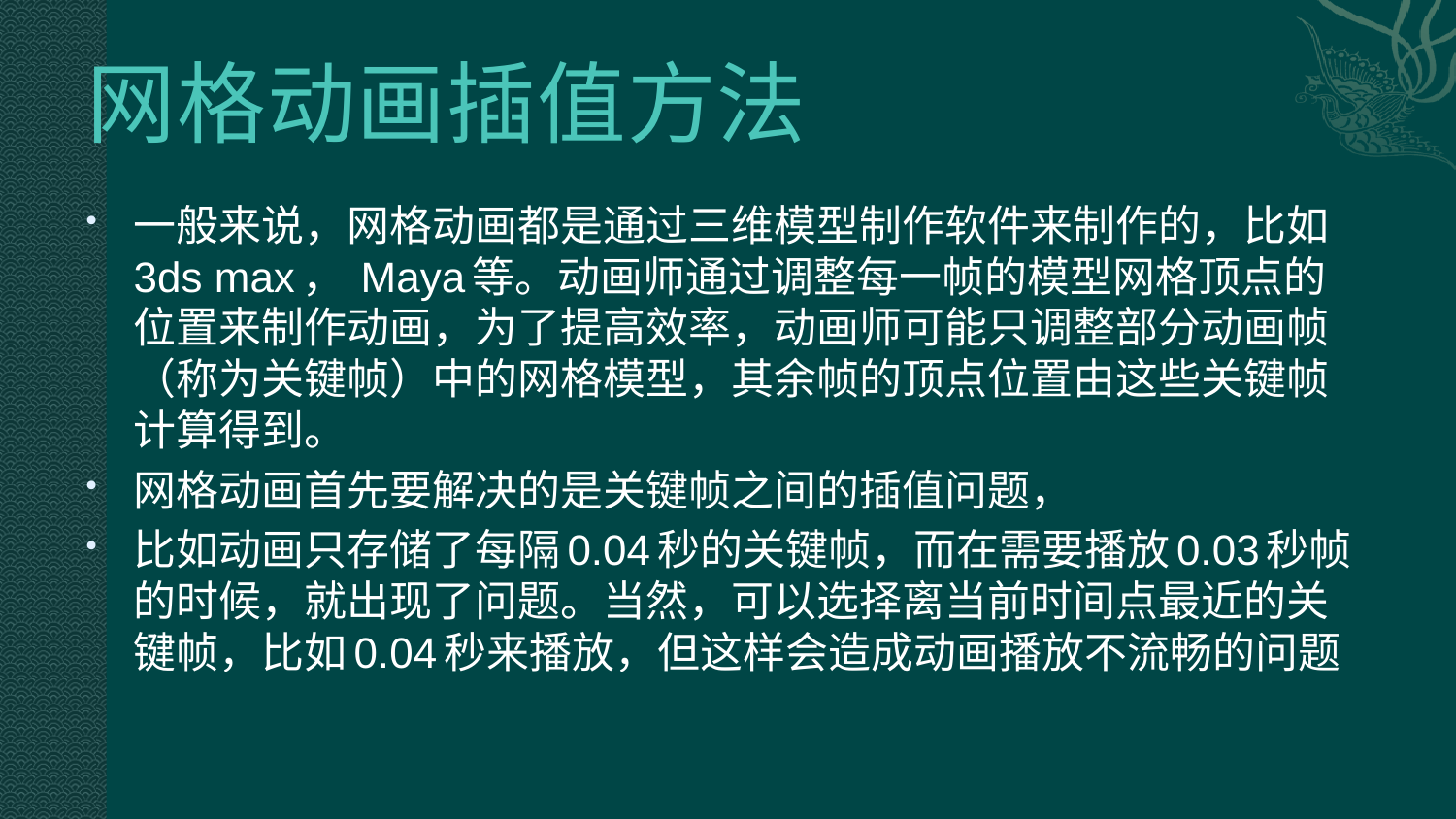

# 网格动画插值方法
一般来说，网格动画都是通过三维模型制作软件来制作的，比如3ds max， Maya等。动画师通过调整每一帧的模型网格顶点的位置来制作动画，为了提高效率，动画师可能只调整部分动画帧（称为关键帧）中的网格模型，其余帧的顶点位置由这些关键帧计算得到。
网格动画首先要解决的是关键帧之间的插值问题，
比如动画只存储了每隔0.04秒的关键帧，而在需要播放0.03秒帧的时候，就出现了问题。当然，可以选择离当前时间点最近的关键帧，比如0.04秒来播放，但这样会造成动画播放不流畅的问题